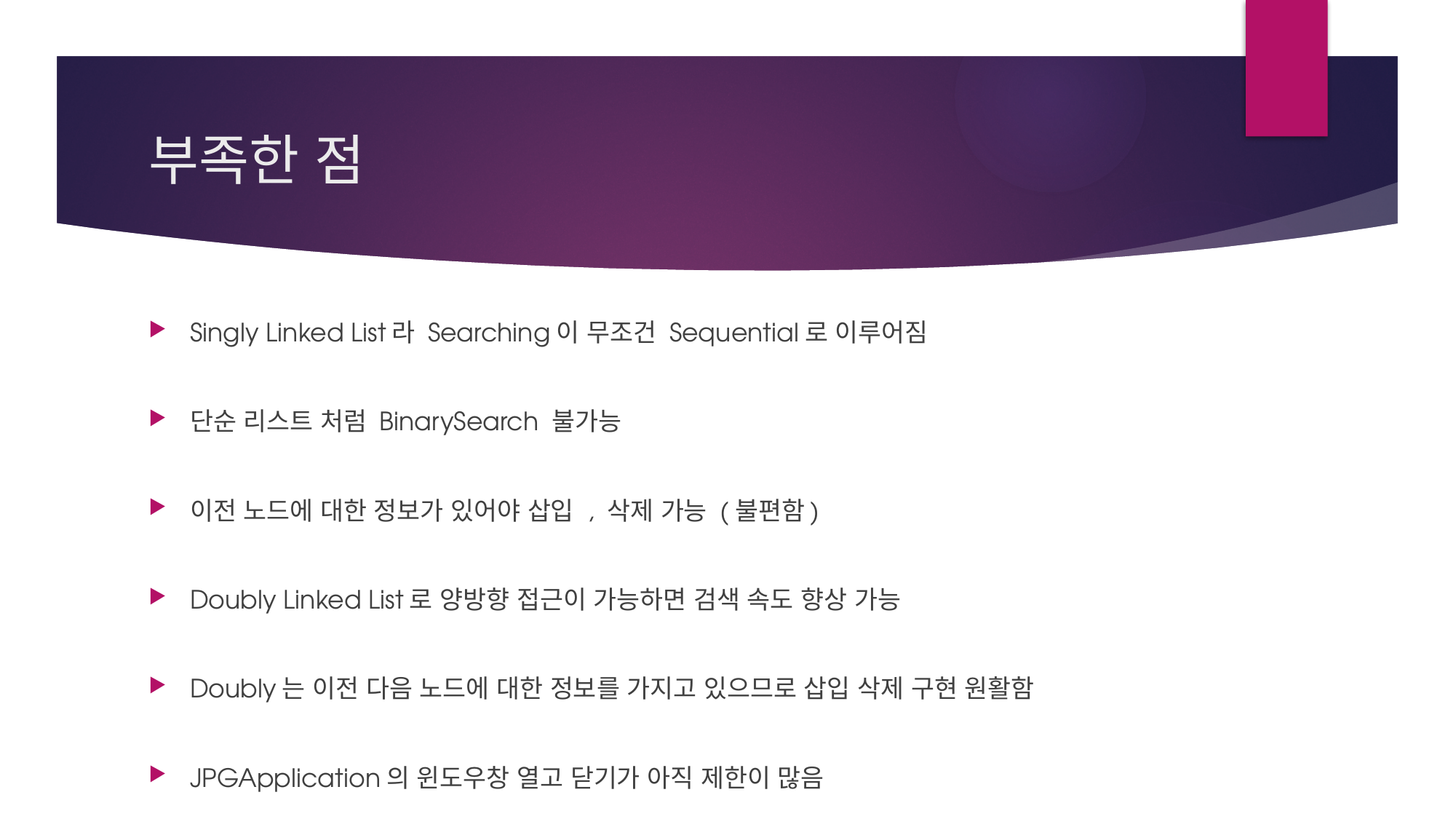

# 부족한 점
Singly Linked List라 Searching이 무조건 Sequential로 이루어짐

단순 리스트 처럼 BinarySearch 불가능

이전 노드에 대한 정보가 있어야 삽입 , 삭제 가능 (불편함)

Doubly Linked List로 양방향 접근이 가능하면 검색 속도 향상 가능

Doubly는 이전 다음 노드에 대한 정보를 가지고 있으므로 삽입 삭제 구현 원활함

JPGApplication의 윈도우창 열고 닫기가 아직 제한이 많음